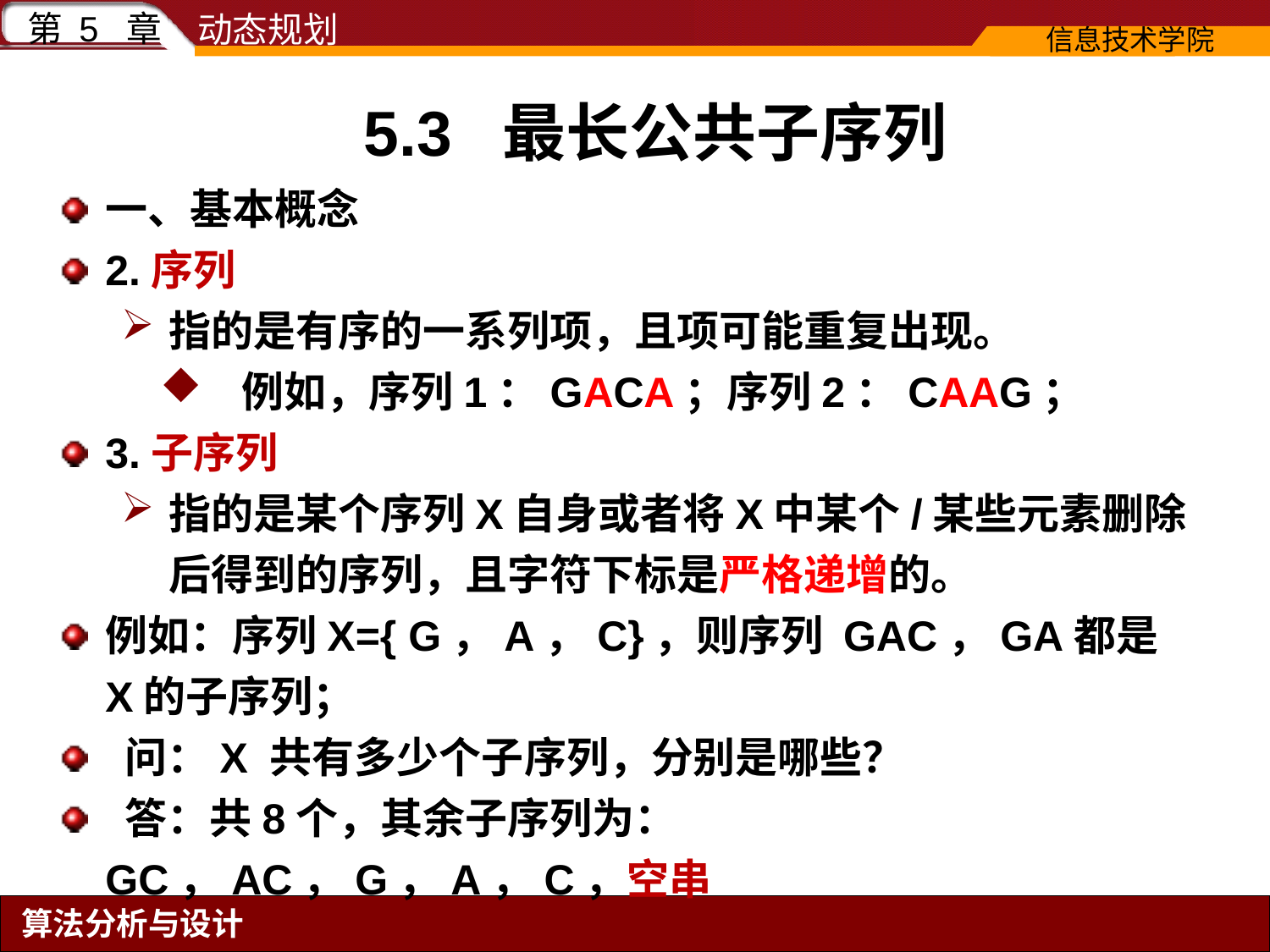

# 5.3  最长公共子序列
一、基本概念
2.序列
指的是有序的一系列项，且项可能重复出现。
   例如，序列1：GACA；序列2：CAAG；
3.子序列
指的是某个序列X自身或者将X中某个/某些元素删除后得到的序列，且字符下标是严格递增的。
例如：序列X={ G，A，C}，则序列 GAC，GA都是X的子序列；
 问：X 共有多少个子序列，分别是哪些？
 答：共8个，其余子序列为： GC，AC，G，A，C，空串